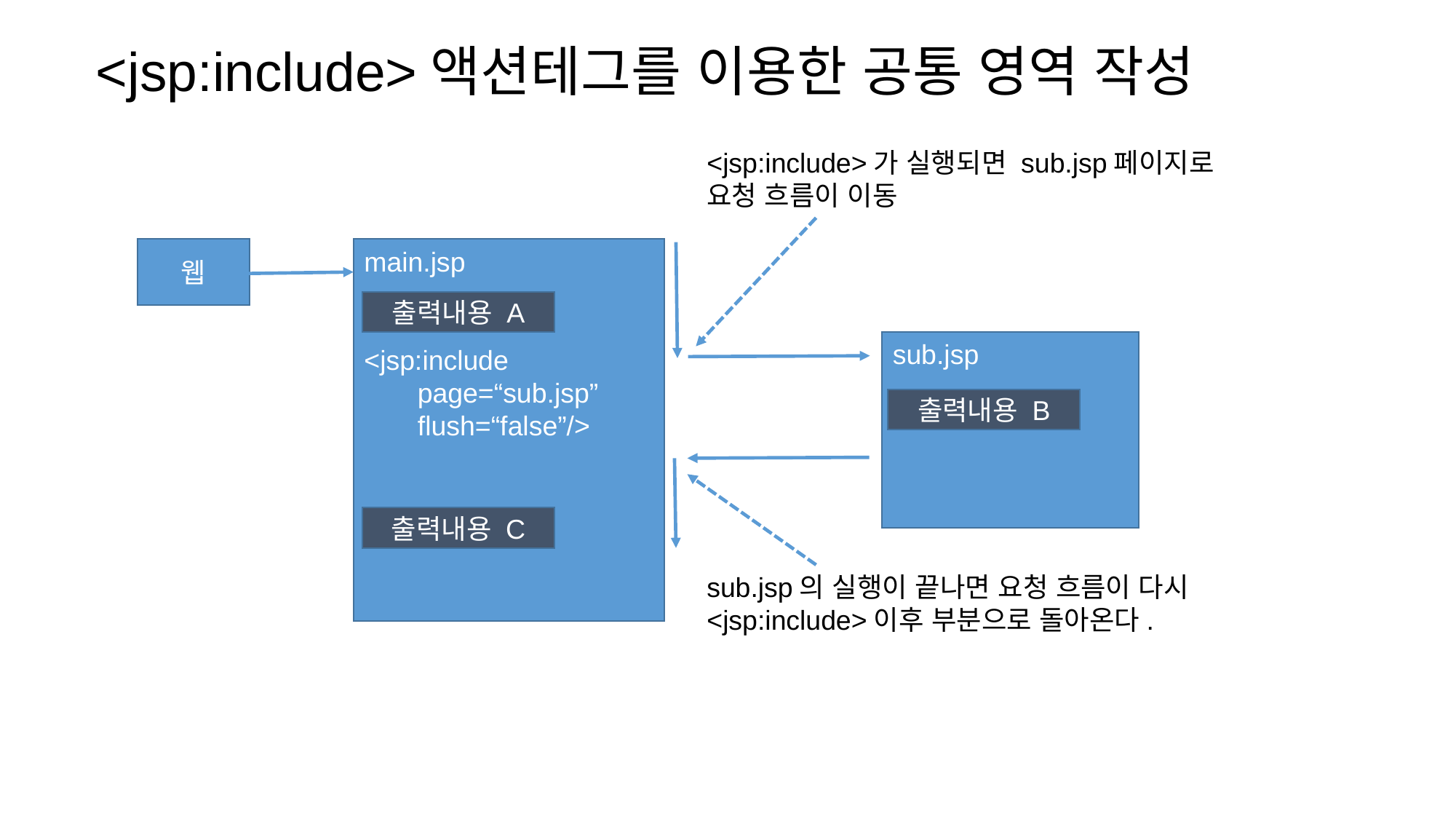

<jsp:include>액션테그를 이용한 공통 영역 작성
<jsp:include>가 실행되면 sub.jsp페이지로
요청 흐름이 이동
웹
main.jsp

<jsp:include
       page=“sub.jsp”
       flush=“false”/>

출력내용 A
sub.jsp
출력내용 B
출력내용 C
sub.jsp의 실행이 끝나면 요청 흐름이 다시 <jsp:include>이후 부분으로 돌아온다.